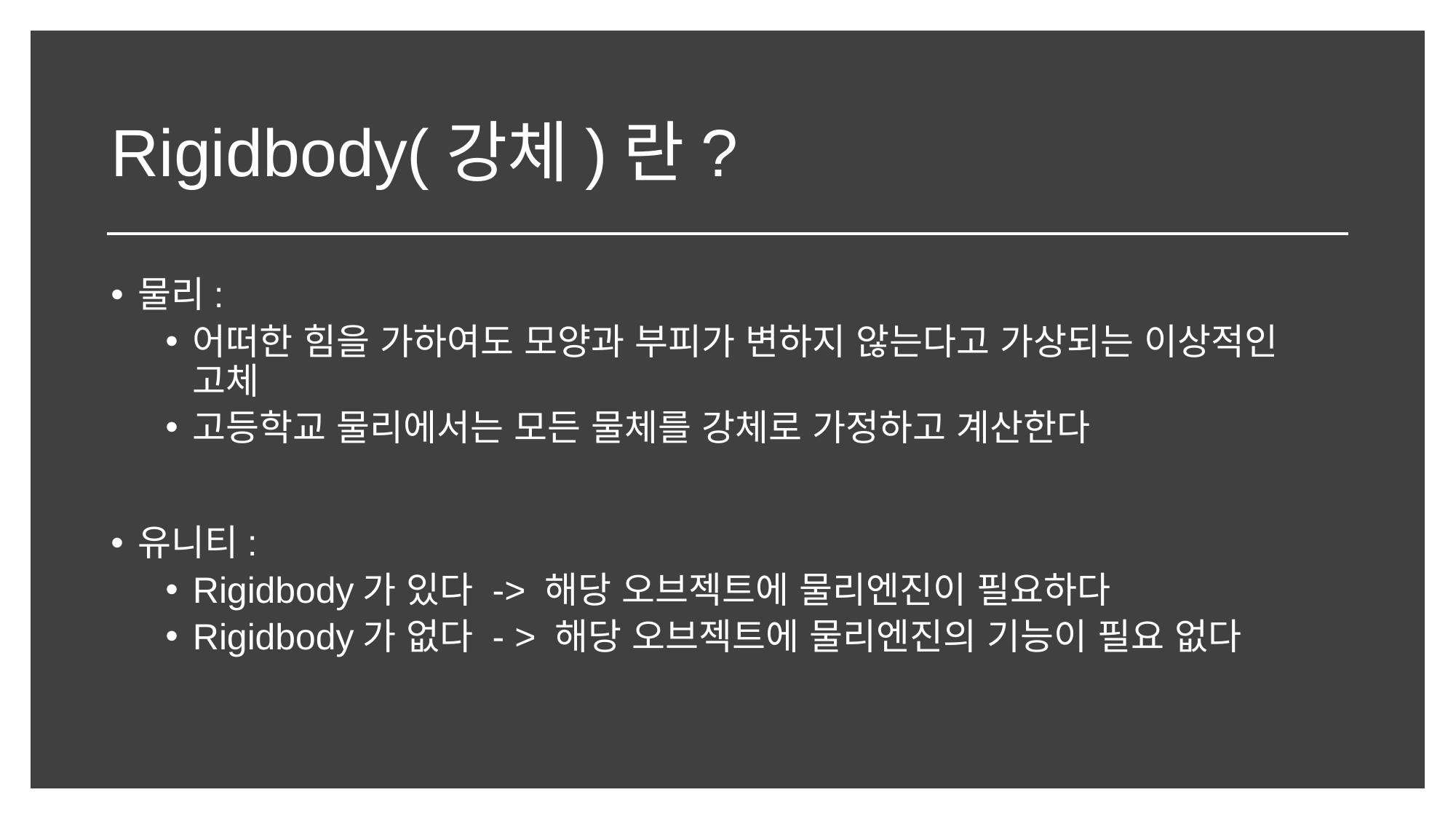

# Rigidbody(강체)란?
물리:
어떠한 힘을 가하여도 모양과 부피가 변하지 않는다고 가상되는 이상적인 고체
고등학교 물리에서는 모든 물체를 강체로 가정하고 계산한다

유니티:
Rigidbody가 있다 -> 해당 오브젝트에 물리엔진이 필요하다
Rigidbody가 없다 - > 해당 오브젝트에 물리엔진의 기능이 필요 없다